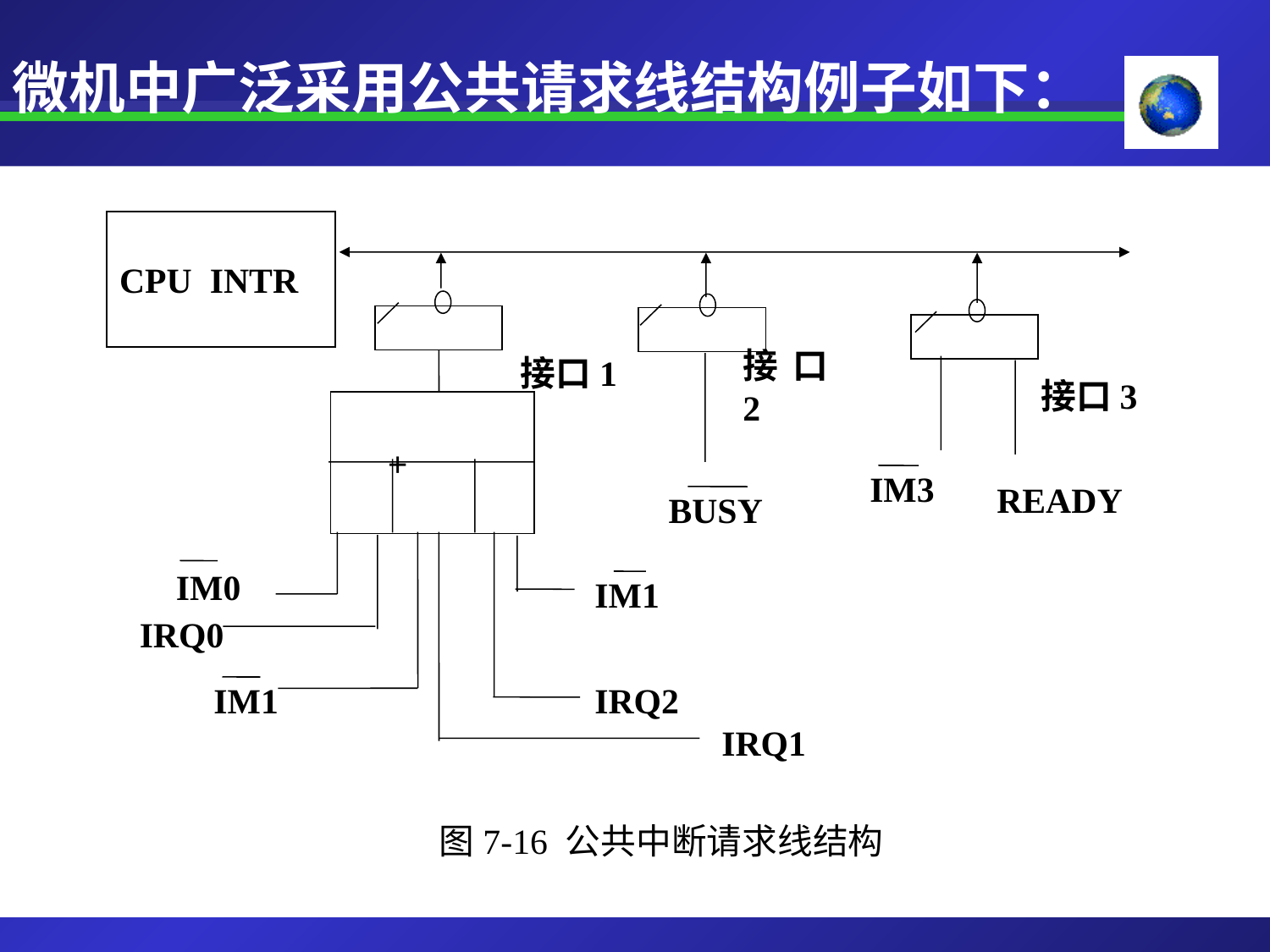

微机中广泛采用公共请求线结构例子如下：

CPU  INTR

接口1
接口2

接口3

     +
IM3
READY

BUSY

IM0
IM1

IRQ0

IM1
IRQ2

IRQ1

图7-16 公共中断请求线结构

56